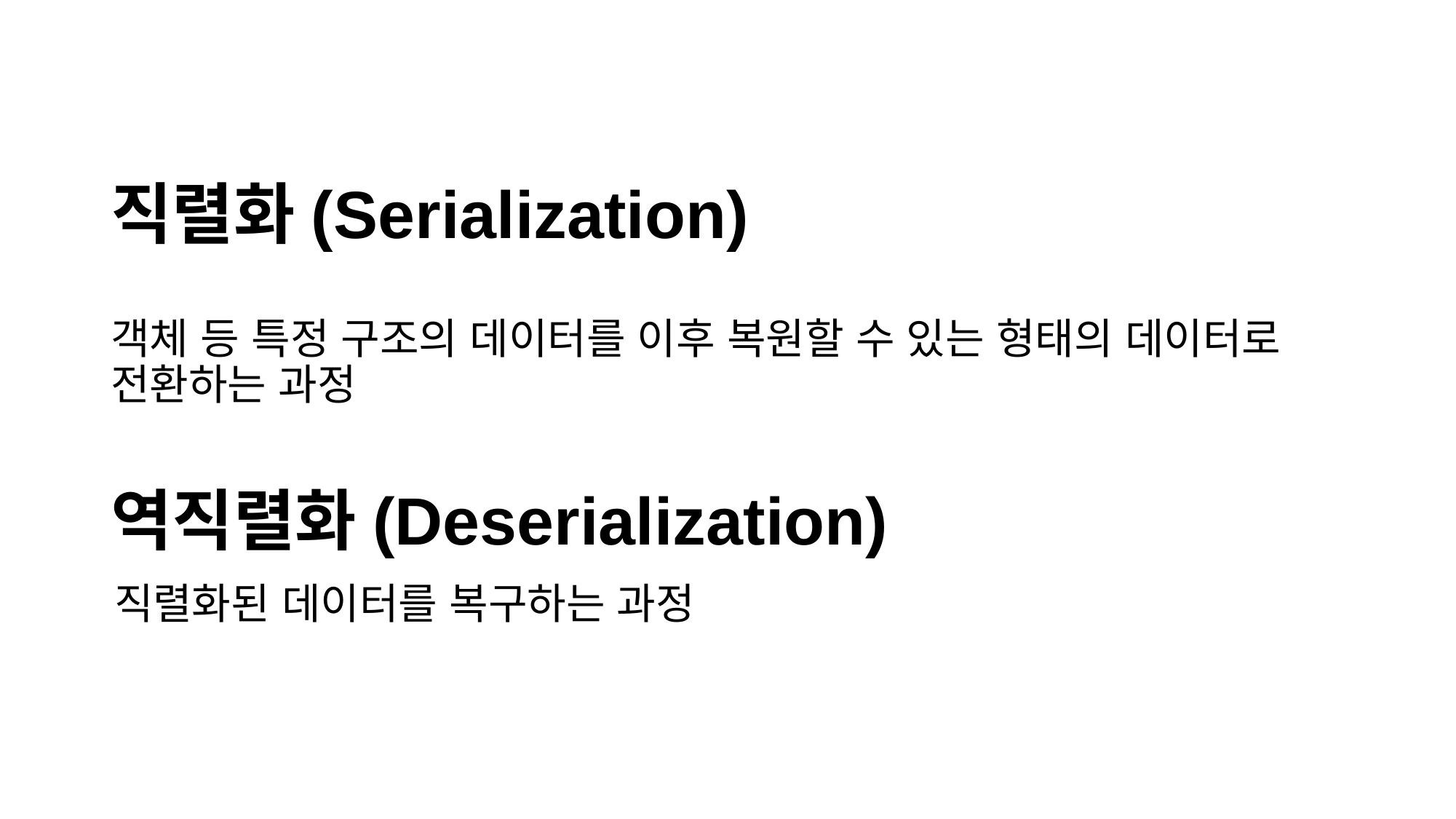

# 직렬화(Serialization)
객체 등 특정 구조의 데이터를 이후 복원할 수 있는 형태의 데이터로 전환하는 과정
역직렬화(Deserialization)
직렬화된 데이터를 복구하는 과정